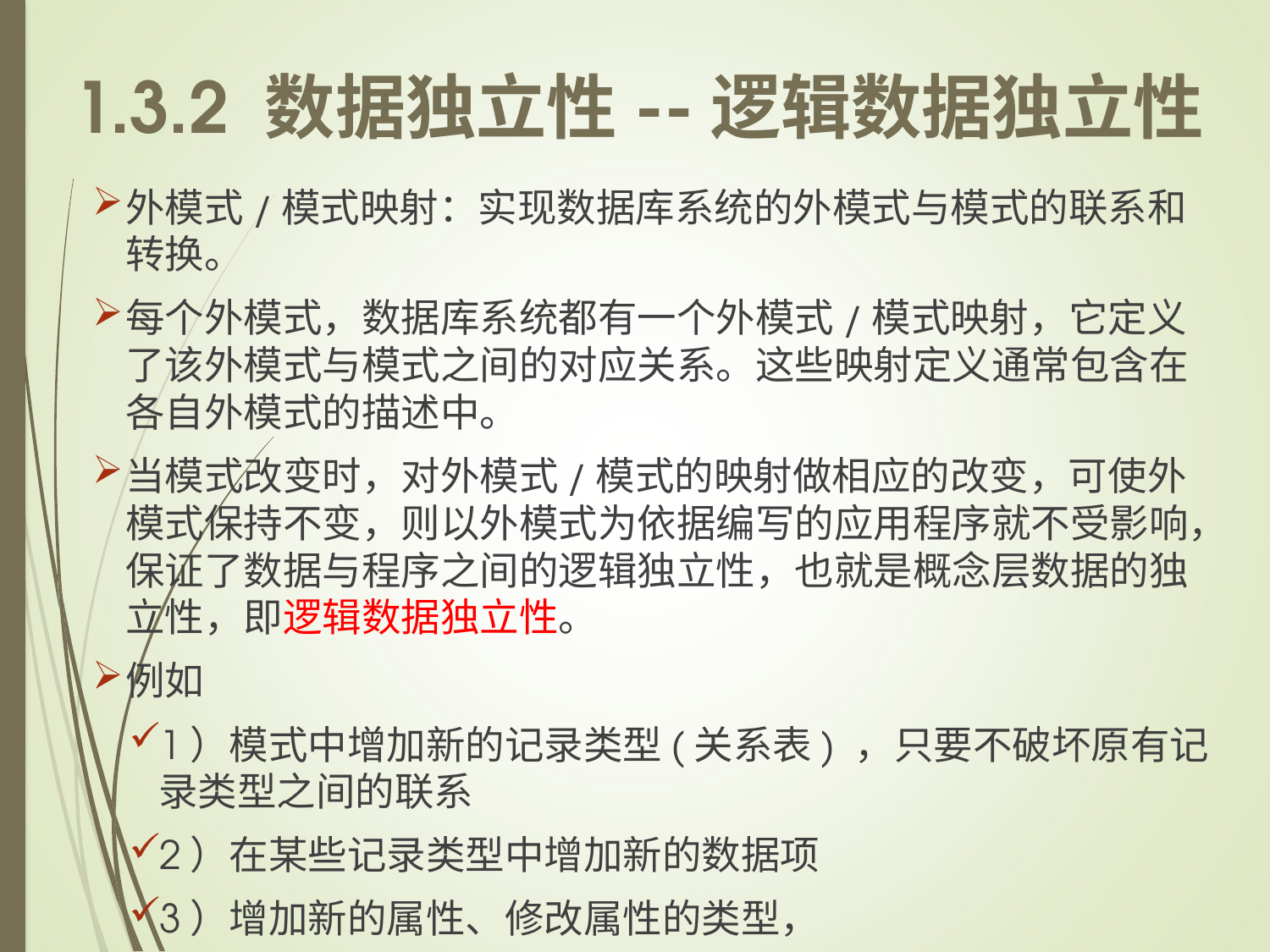

1.3.2 数据独立性--逻辑数据独立性
外模式/模式映射：实现数据库系统的外模式与模式的联系和转换。
每个外模式，数据库系统都有一个外模式/模式映射，它定义了该外模式与模式之间的对应关系。这些映射定义通常包含在各自外模式的描述中。
当模式改变时，对外模式/模式的映射做相应的改变，可使外模式保持不变，则以外模式为依据编写的应用程序就不受影响，保证了数据与程序之间的逻辑独立性，也就是概念层数据的独立性，即逻辑数据独立性。
例如
1）模式中增加新的记录类型(关系表) ，只要不破坏原有记录类型之间的联系
2）在某些记录类型中增加新的数据项
3）增加新的属性、修改属性的类型，